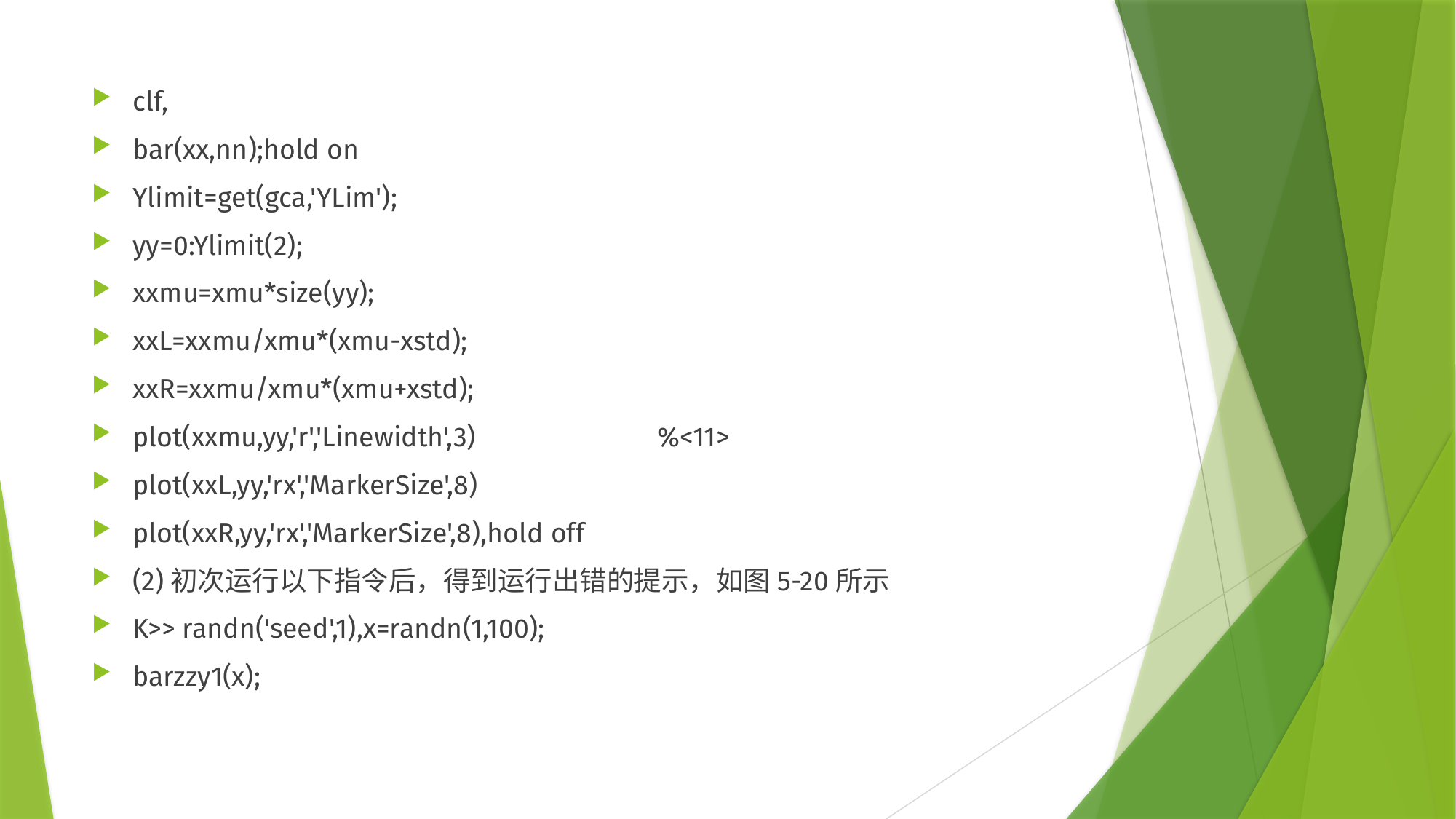

clf,
bar(xx,nn);hold on
Ylimit=get(gca,'YLim');
yy=0:Ylimit(2);
xxmu=xmu*size(yy);
xxL=xxmu/xmu*(xmu-xstd);
xxR=xxmu/xmu*(xmu+xstd);
plot(xxmu,yy,'r','Linewidth',3)                         %<11>
plot(xxL,yy,'rx','MarkerSize',8)
plot(xxR,yy,'rx','MarkerSize',8),hold off
(2)初次运行以下指令后，得到运行出错的提示，如图5-20所示
K>> randn('seed',1),x=randn(1,100);
barzzy1(x);